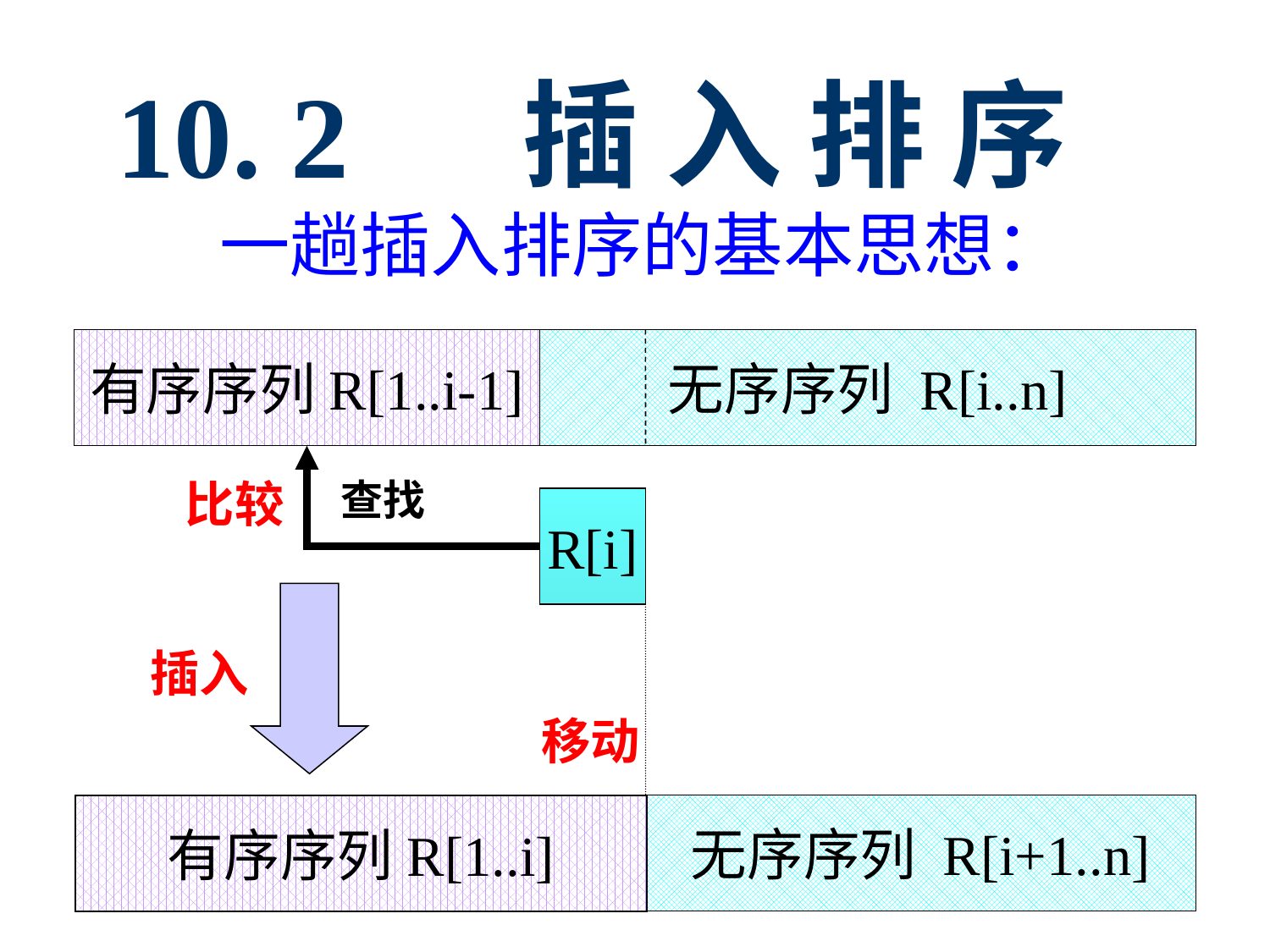

10. 2     插 入 排 序
一趟插入排序的基本思想：
有序序列R[1..i-1]
无序序列 R[i..n]

比较
查找
R[i]

插入
移动
无序序列 R[i+1..n]
有序序列R[1..i]